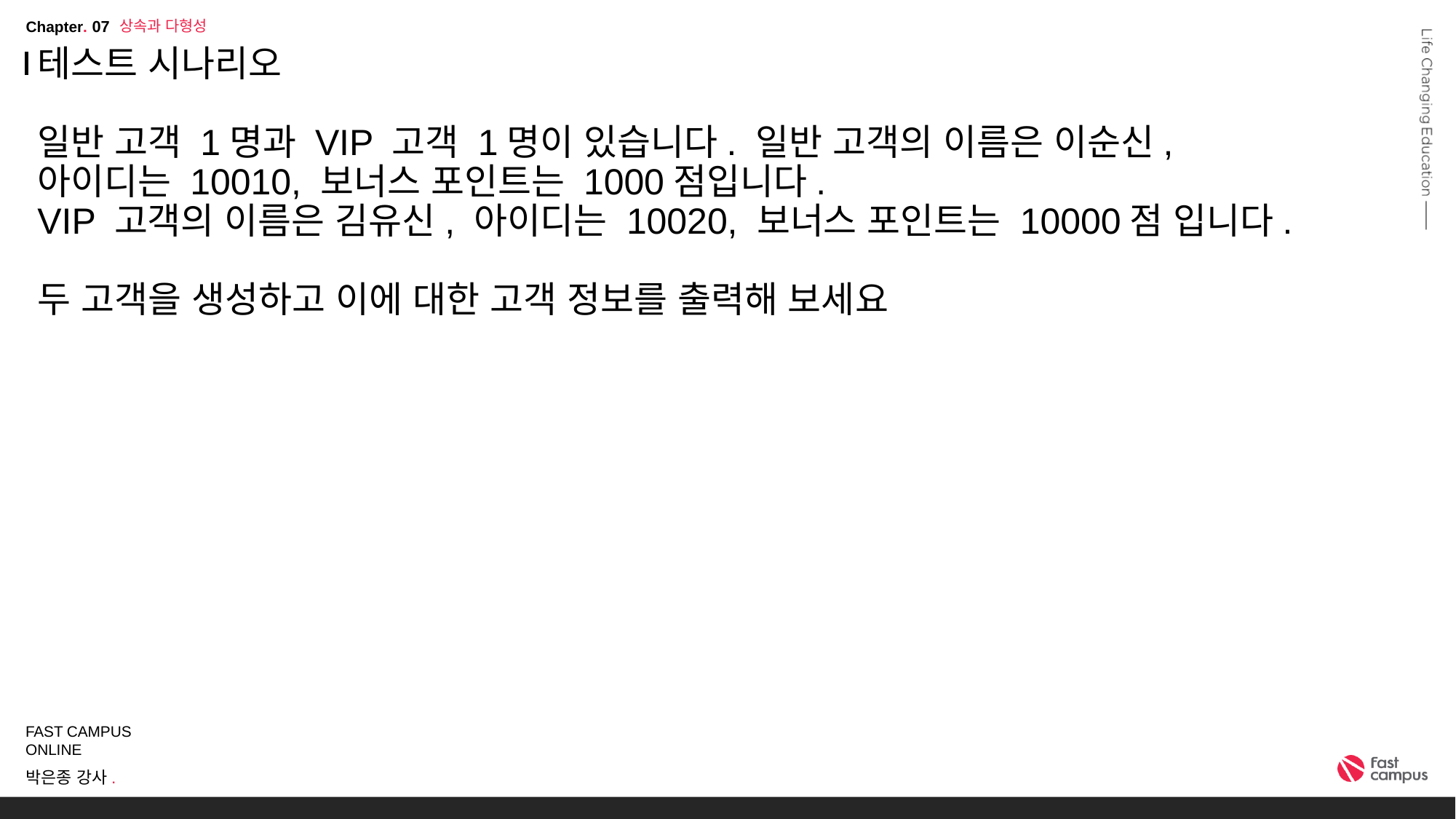

상속과 다형성
07
# 테스트 시나리오 일반 고객 1명과 VIP 고객 1명이 있습니다. 일반 고객의 이름은 이순신, 아이디는 10010, 보너스 포인트는 1000점입니다. VIP 고객의 이름은 김유신, 아이디는 10020, 보너스 포인트는 10000점 입니다. 두 고객을 생성하고 이에 대한 고객 정보를 출력해 보세요